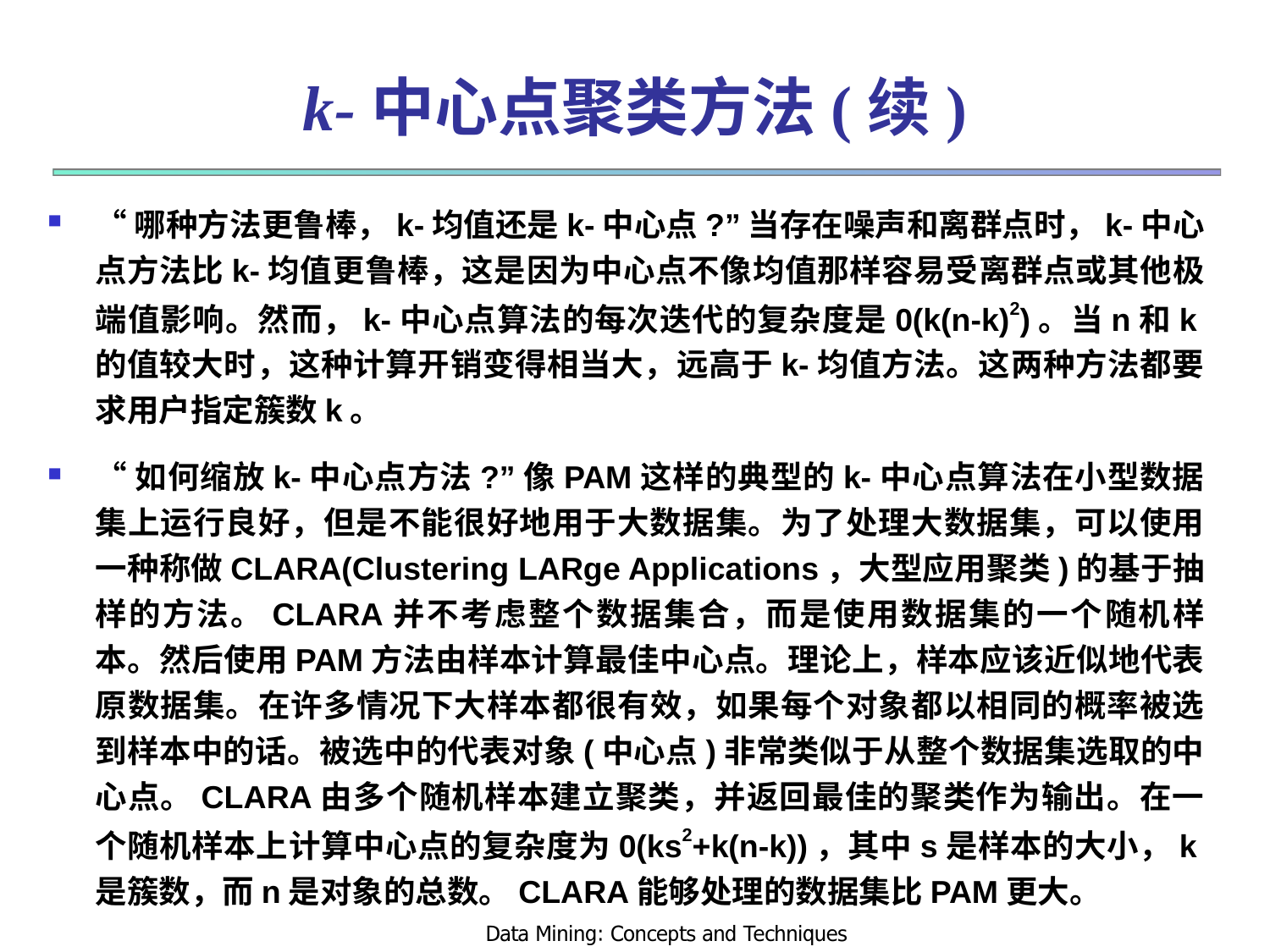

# k-中心点聚类方法(续)
“哪种方法更鲁棒，k-均值还是k-中心点?”当存在噪声和离群点时，k-中心点方法比k-均值更鲁棒，这是因为中心点不像均值那样容易受离群点或其他极端值影响。然而，k-中心点算法的每次迭代的复杂度是0(k(n-k)2)。当n和k的值较大时，这种计算开销变得相当大，远高于k-均值方法。这两种方法都要求用户指定簇数k。
“如何缩放k-中心点方法?”像PAM这样的典型的k-中心点算法在小型数据集上运行良好，但是不能很好地用于大数据集。为了处理大数据集，可以使用一种称做CLARA(Clustering LARge Applications，大型应用聚类)的基于抽样的方法。CLARA并不考虑整个数据集合，而是使用数据集的一个随机样本。然后使用PAM方法由样本计算最佳中心点。理论上，样本应该近似地代表原数据集。在许多情况下大样本都很有效，如果每个对象都以相同的概率被选到样本中的话。被选中的代表对象(中心点)非常类似于从整个数据集选取的中心点。CLARA由多个随机样本建立聚类，并返回最佳的聚类作为输出。在一个随机样本上计算中心点的复杂度为0(ks2+k(n-k))，其中s是样本的大小，k是簇数，而n是对象的总数。CLARA能够处理的数据集比PAM更大。
Data Mining: Concepts and Techniques
28